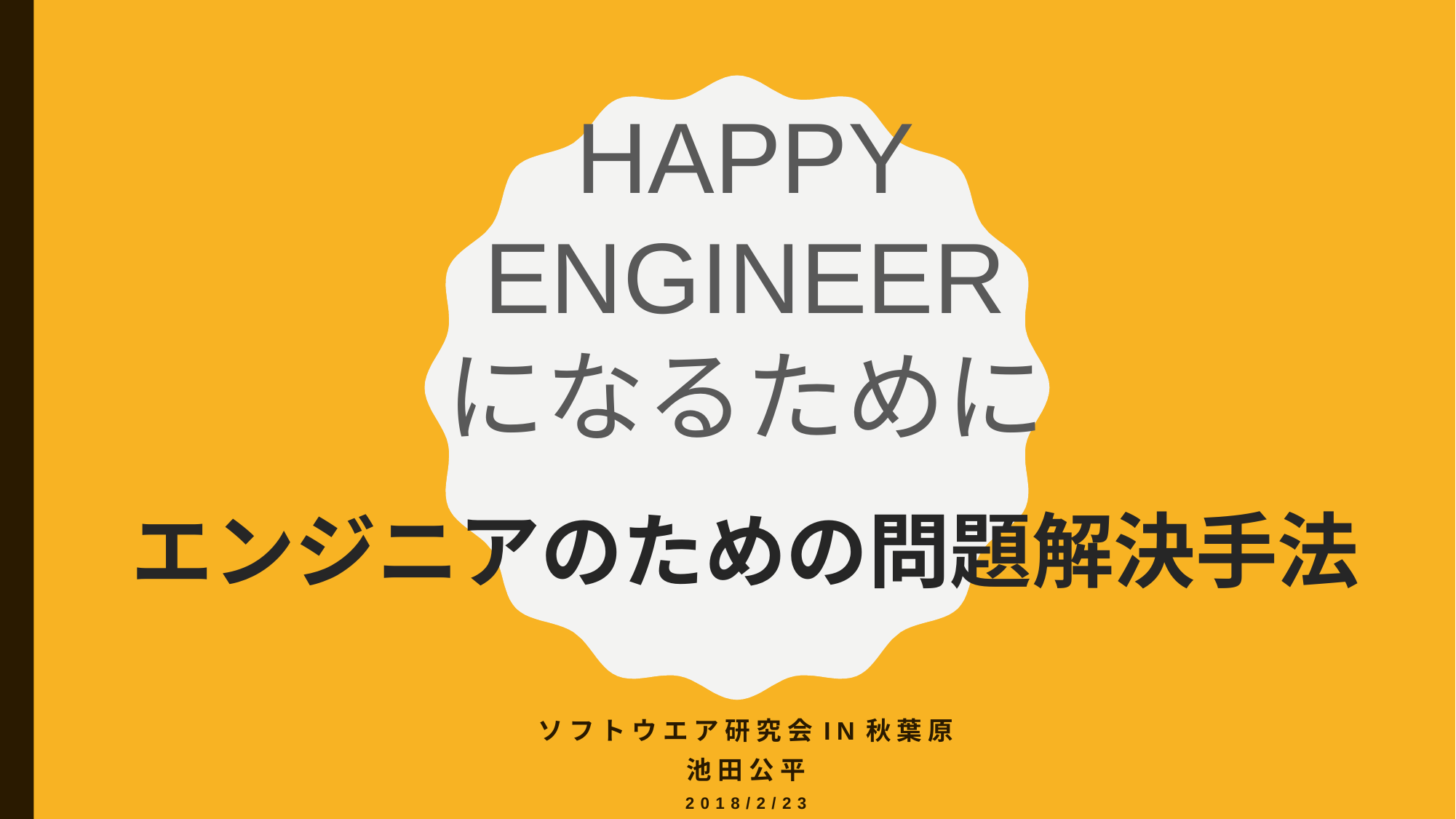

HAPPY
ENGINEER
になるために
# エンジニアのための問題解決手法
ソフトウエア研究会in秋葉原
池田公平
2018/2/23